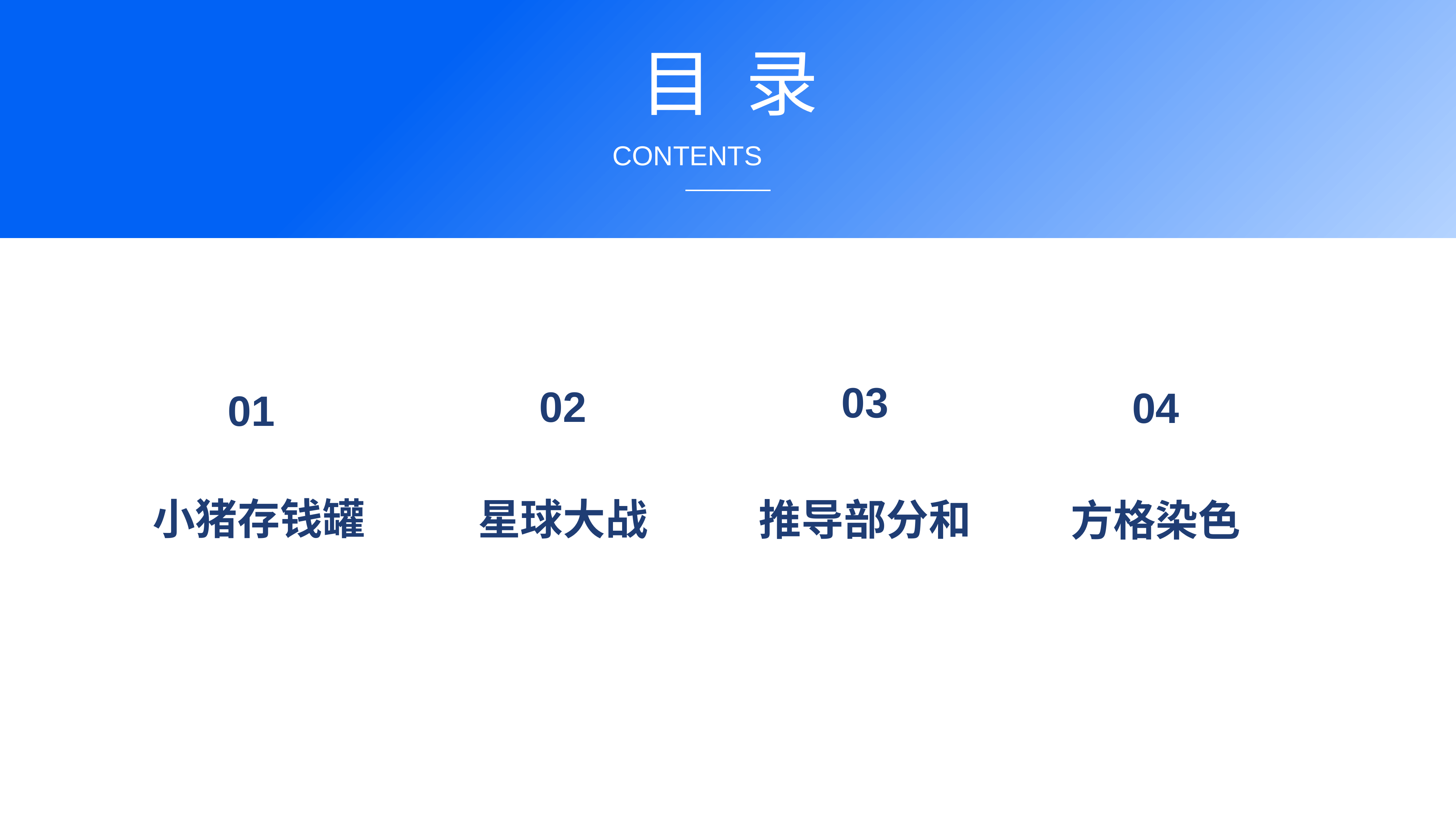

目  录
CONTENTS
03
02
04
01
小猪存钱罐
星球大战
推导部分和
方格染色